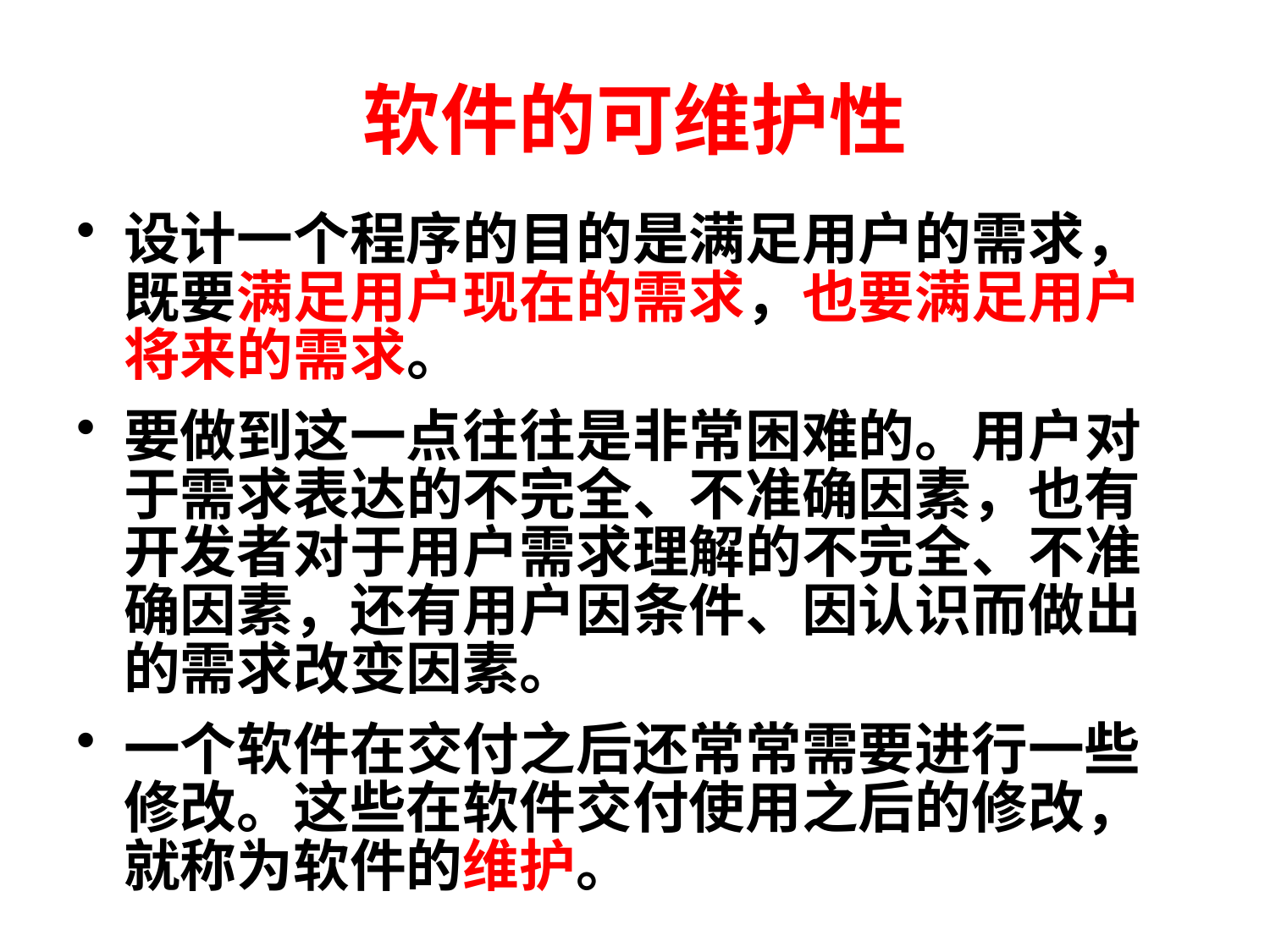

# 软件的可维护性
设计一个程序的目的是满足用户的需求，既要满足用户现在的需求，也要满足用户将来的需求。
要做到这一点往往是非常困难的。用户对于需求表达的不完全、不准确因素，也有开发者对于用户需求理解的不完全、不准确因素，还有用户因条件、因认识而做出的需求改变因素。
一个软件在交付之后还常常需要进行一些修改。这些在软件交付使用之后的修改，就称为软件的维护。